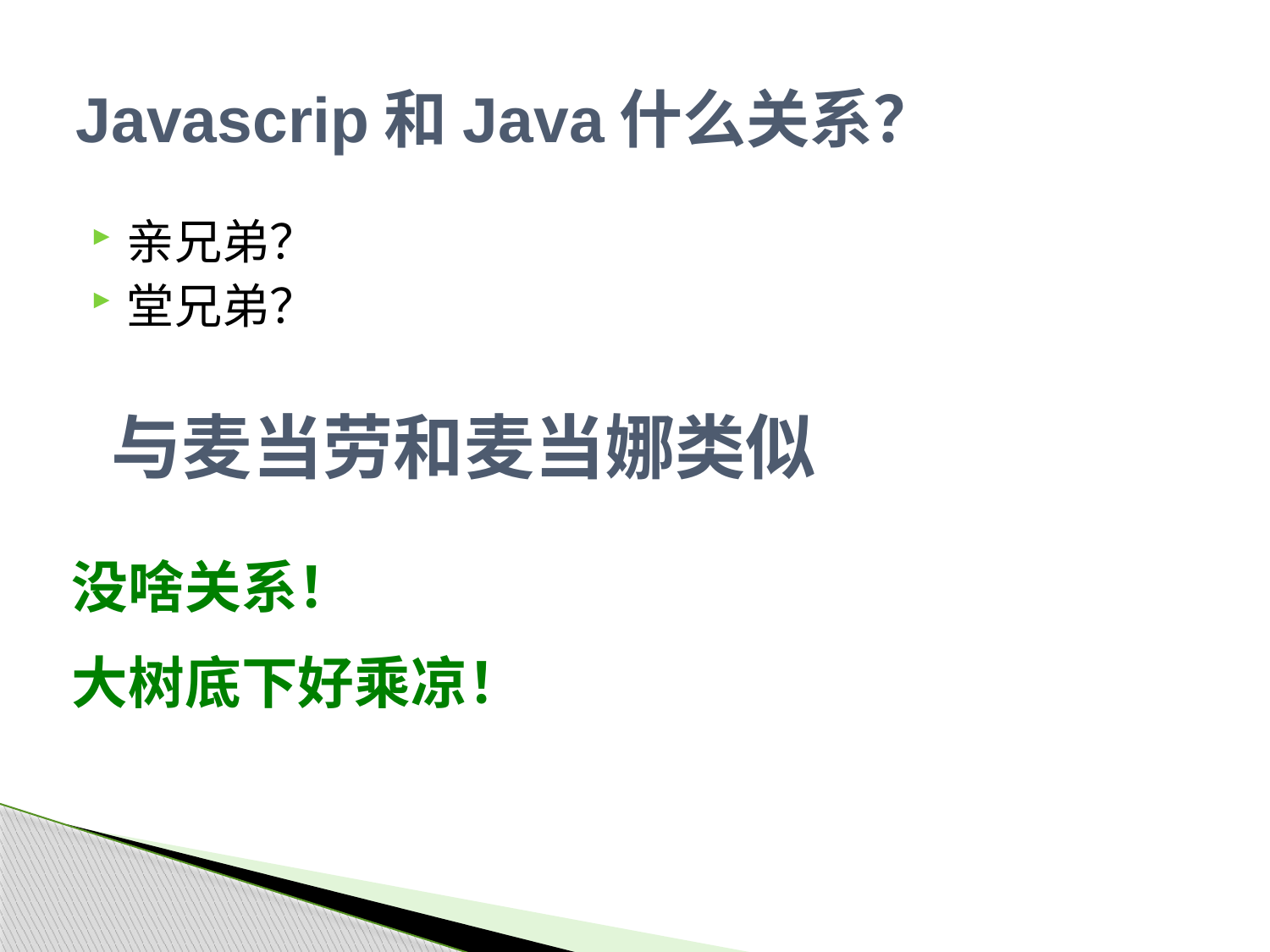

# Javascrip和Java什么关系？
亲兄弟？
堂兄弟？

与麦当劳和麦当娜类似
没啥关系！
大树底下好乘凉！